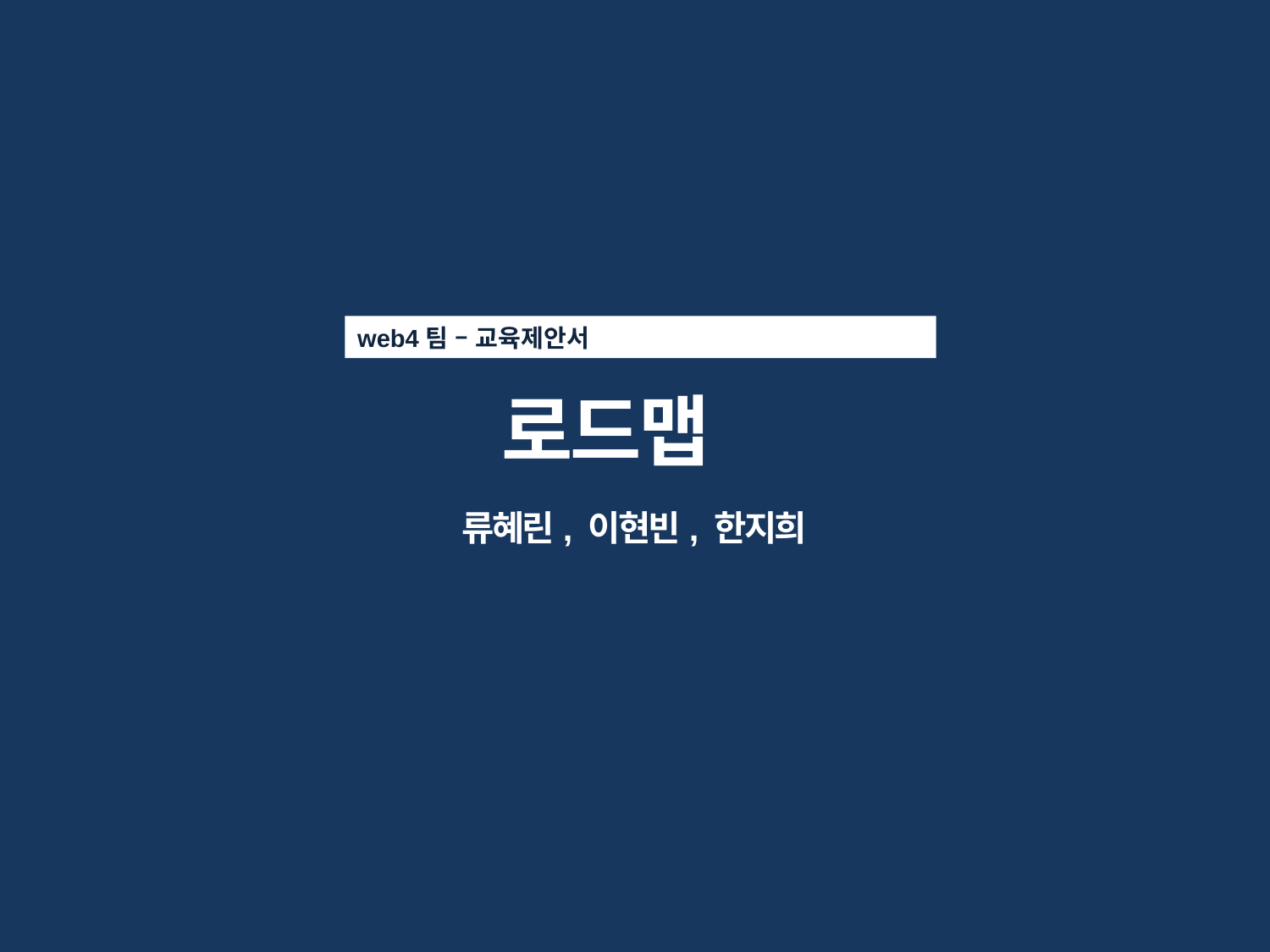

web4팀 – 교육제안서
로드맵
류혜린, 이현빈, 한지희